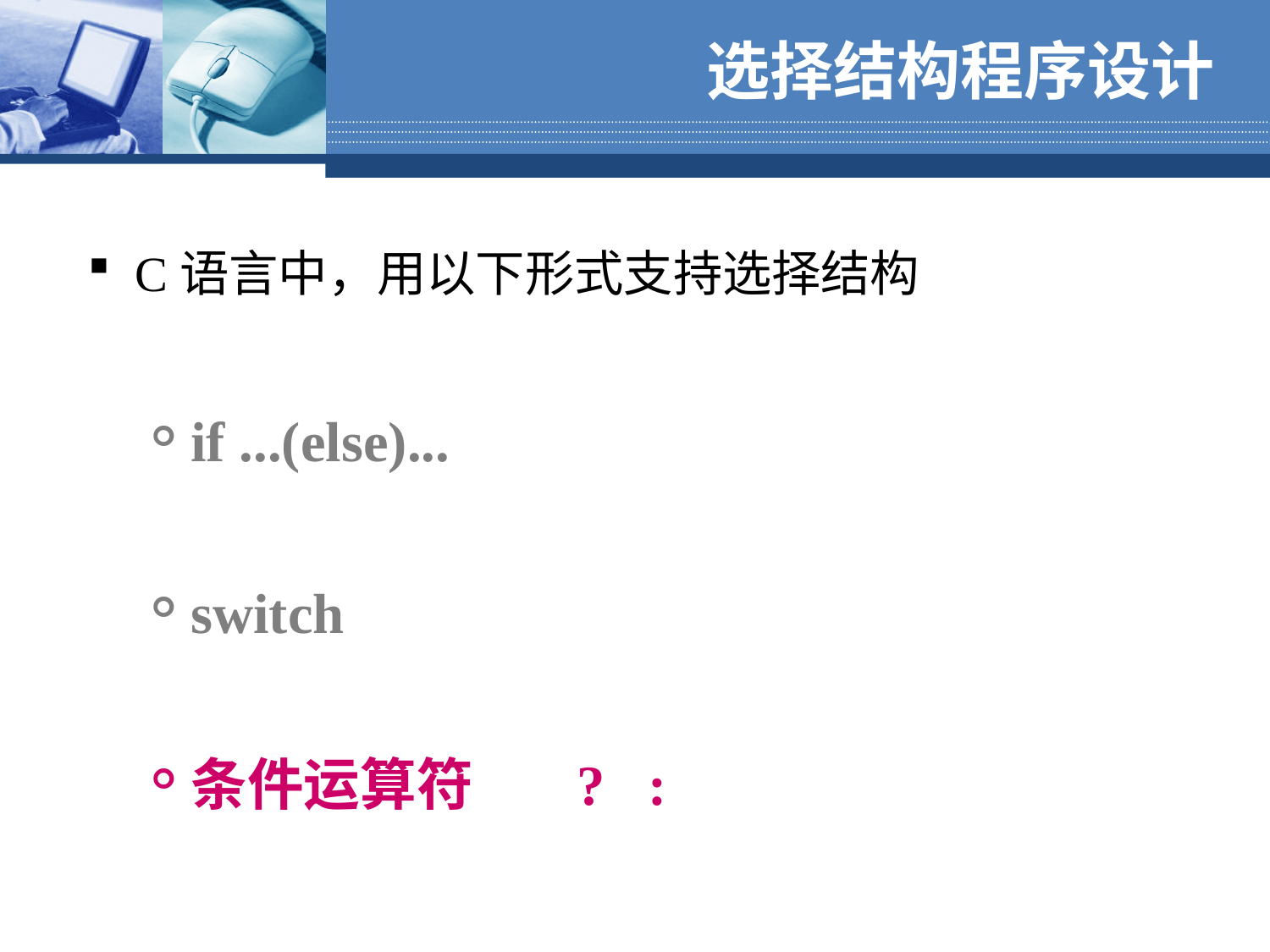

# 选择结构程序设计
C语言中，用以下形式支持选择结构

if ...(else)...

switch

条件运算符       ?   :